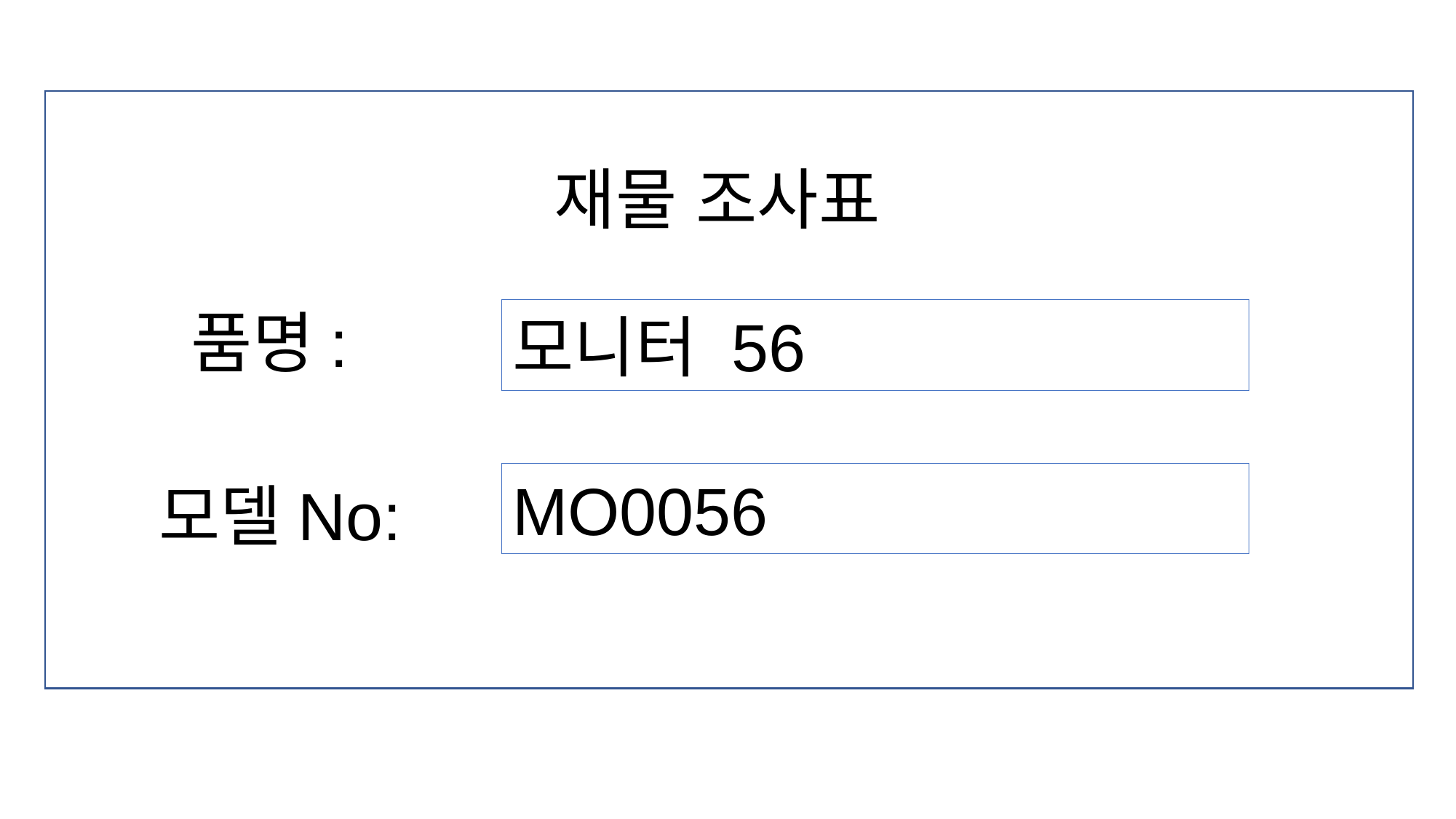

재물 조사표
품명:
모니터 56
MO0056
모델No: